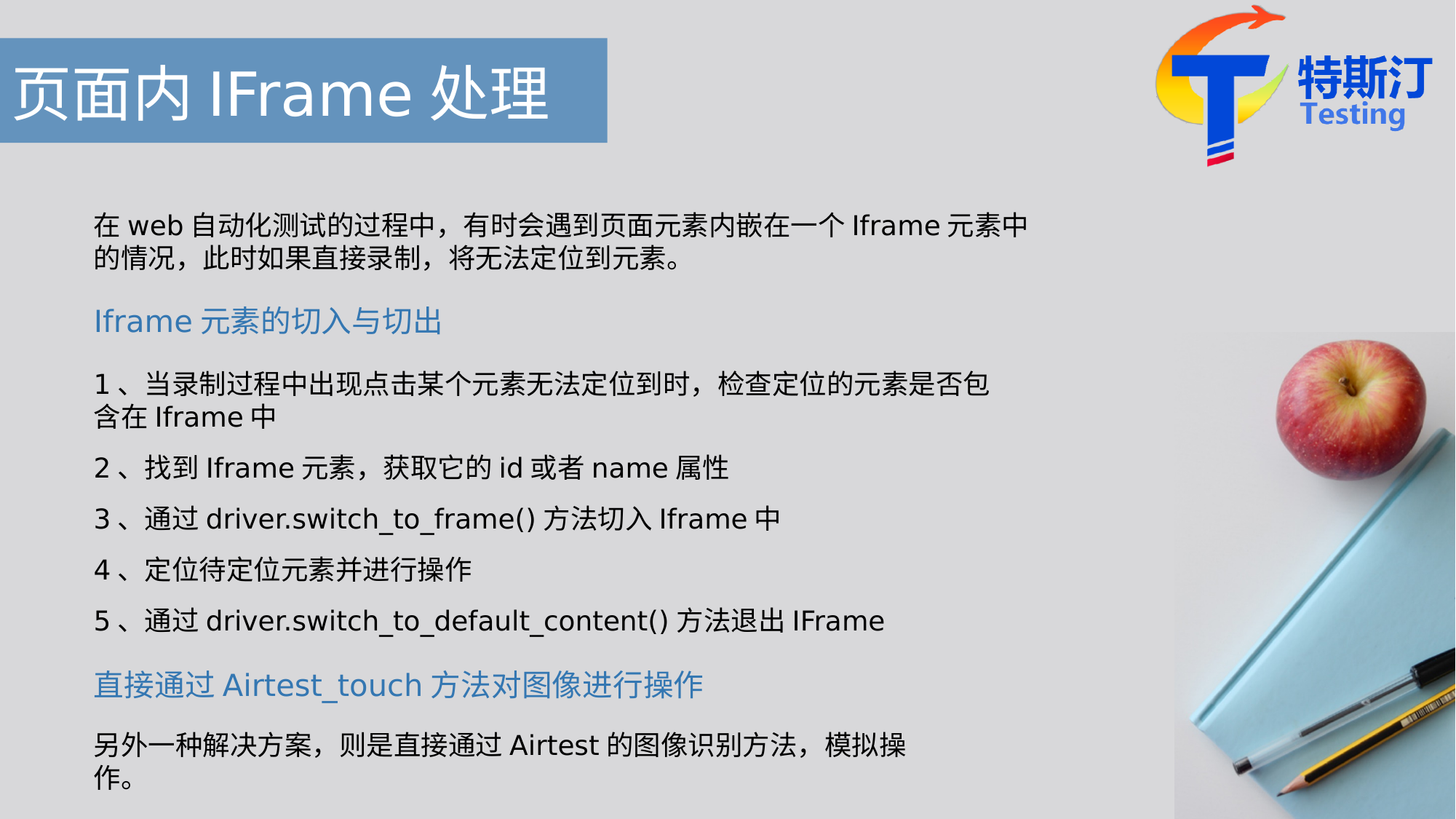

# 页面内IFrame处理
在web自动化测试的过程中，有时会遇到页面元素内嵌在一个Iframe元素中的情况，此时如果直接录制，将无法定位到元素。
Iframe元素的切入与切出
1、当录制过程中出现点击某个元素无法定位到时，检查定位的元素是否包含在Iframe中
2、找到Iframe元素，获取它的id或者name属性
3、通过driver.switch_to_frame()方法切入Iframe中
4、定位待定位元素并进行操作
5、通过driver.switch_to_default_content()方法退出IFrame
直接通过Airtest_touch方法对图像进行操作
另外一种解决方案，则是直接通过Airtest的图像识别方法，模拟操作。